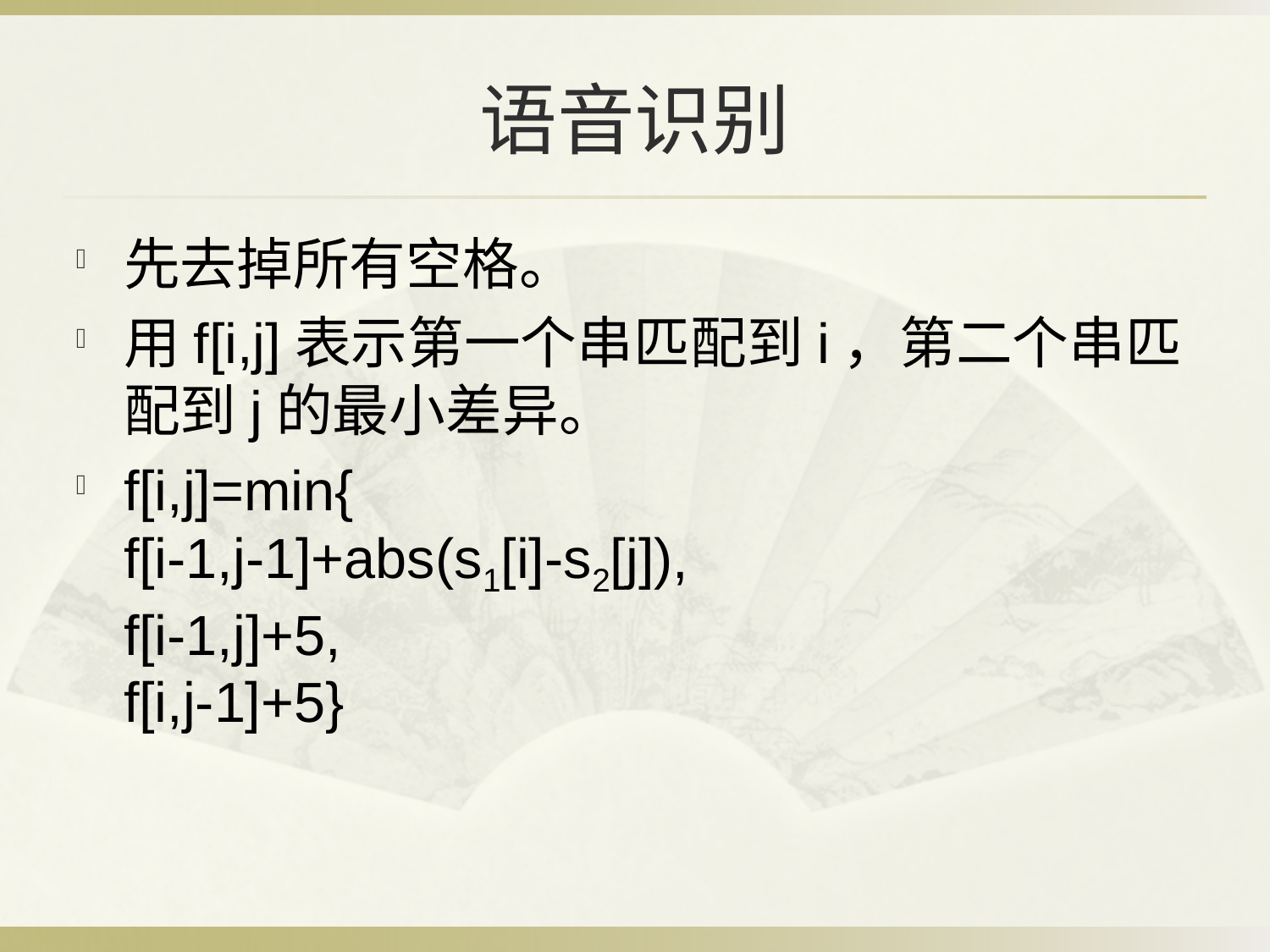

# 语音识别
先去掉所有空格。
用f[i,j]表示第一个串匹配到i，第二个串匹配到j的最小差异。
f[i,j]=min{
f[i-1,j-1]+abs(s1[i]-s2[j]),
f[i-1,j]+5,
f[i,j-1]+5}